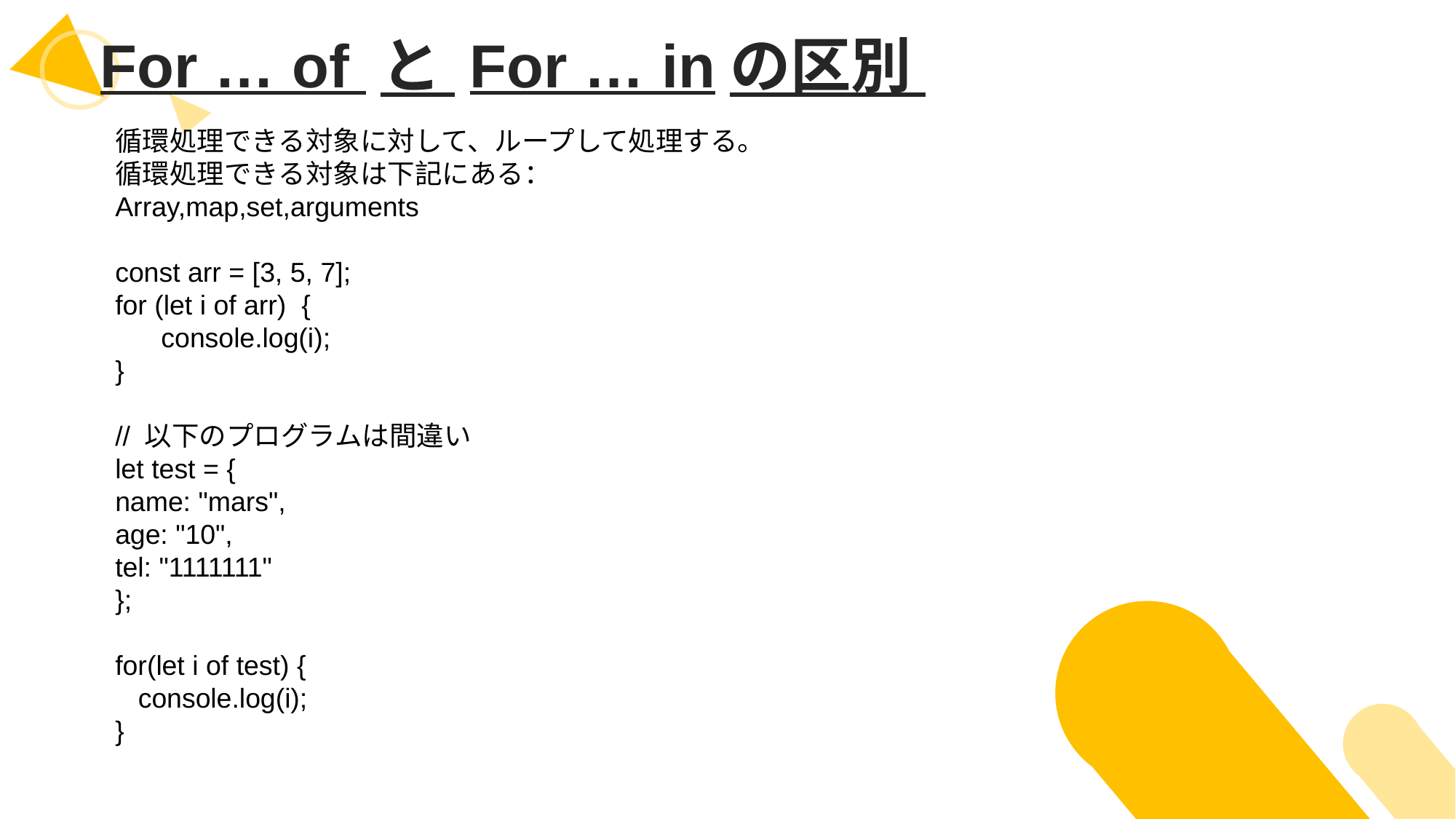

For … of と For … inの区別

循環処理できる対象に対して、ループして処理する。
循環処理できる対象は下記にある：
Array,map,set,arguments

const arr = [3, 5, 7];
for (let i of arr)  {
      console.log(i);
}

// 以下のプログラムは間違い
let test = {
name: "mars",
age: "10",
tel: "1111111"
};
for(let i of test) {
   console.log(i);
}